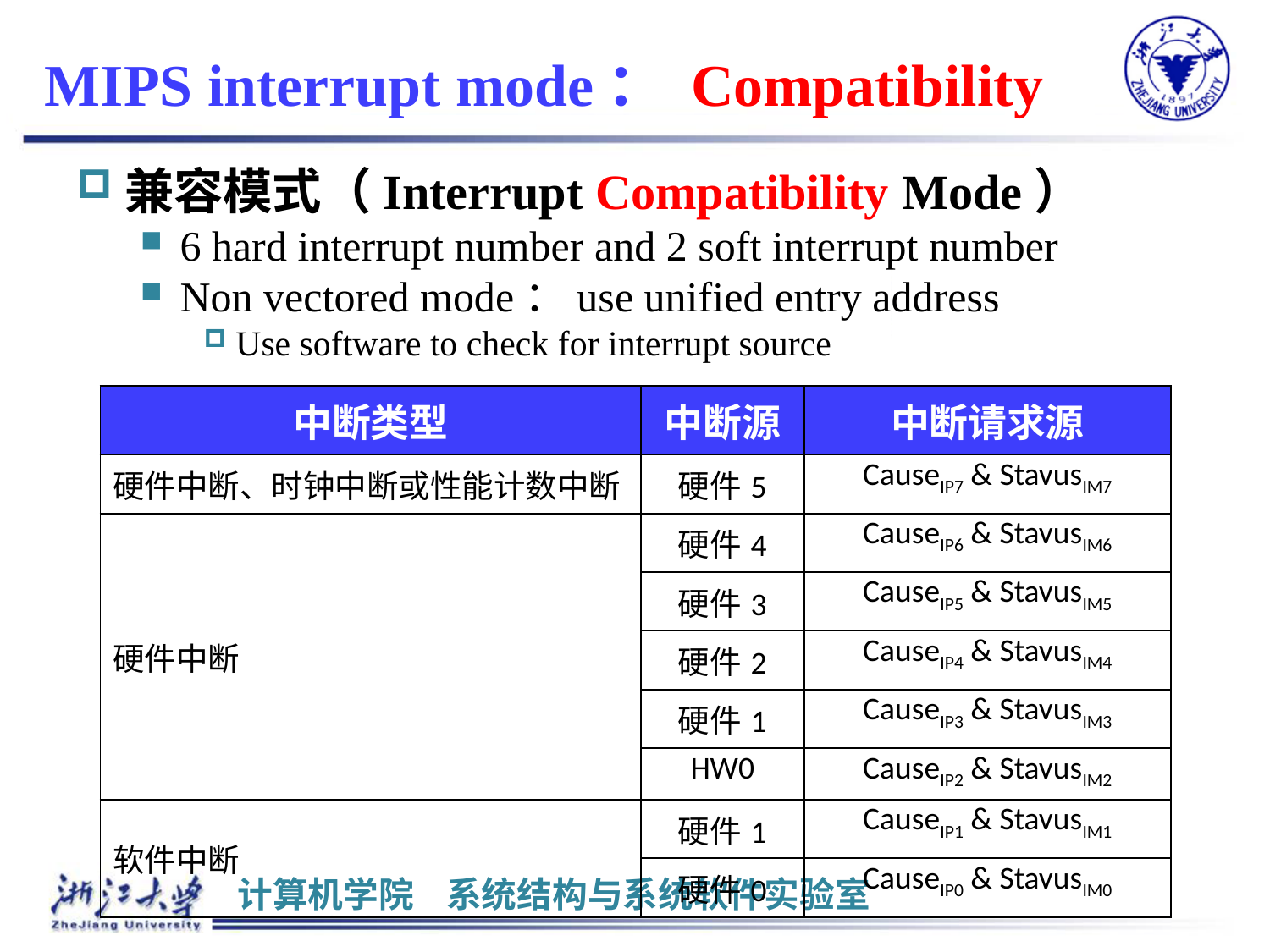

# MIPS interrupt mode： Compatibility
兼容模式（Interrupt Compatibility Mode）
6 hard interrupt number and 2 soft interrupt number
Non vectored mode：use unified entry address
Use software to check for interrupt source
| 中断类型 | 中断源 | 中断请求源 |
| --- | --- | --- |
| 硬件中断、时钟中断或性能计数中断 | 硬件5 | CauseIP7 & StavusIM7 |
| 硬件中断 | 硬件4 | CauseIP6 & StavusIM6 |
|  | 硬件3 | CauseIP5 & StavusIM5 |
|  | 硬件2 | CauseIP4 & StavusIM4 |
|  | 硬件1 | CauseIP3 & StavusIM3 |
|  | HW0 | CauseIP2 & StavusIM2 |
| 软件中断 | 硬件1 | CauseIP1 & StavusIM1 |
|  | 硬件0 | CauseIP0 & StavusIM0 |